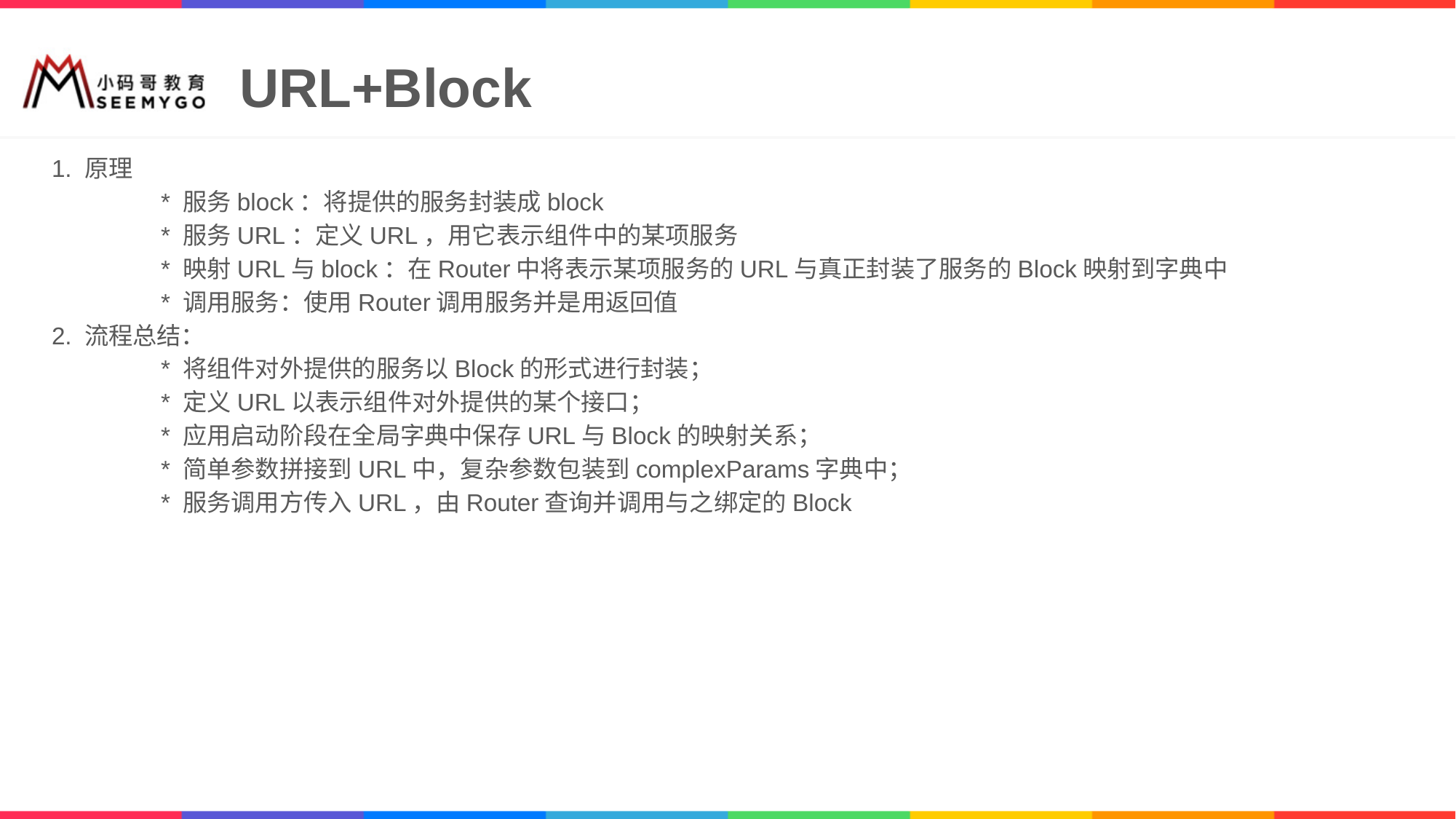

# URL+Block
1. 原理
	* 服务block：将提供的服务封装成block
	* 服务URL：定义URL，用它表示组件中的某项服务
	* 映射URL与block：在Router中将表示某项服务的URL与真正封装了服务的Block映射到字典中
	* 调用服务：使用Router调用服务并是用返回值
2. 流程总结：
	* 将组件对外提供的服务以Block的形式进行封装；
	* 定义URL以表示组件对外提供的某个接口；
	* 应用启动阶段在全局字典中保存URL与Block的映射关系；
	* 简单参数拼接到URL中，复杂参数包装到complexParams字典中；
	* 服务调用方传入URL，由Router查询并调用与之绑定的Block